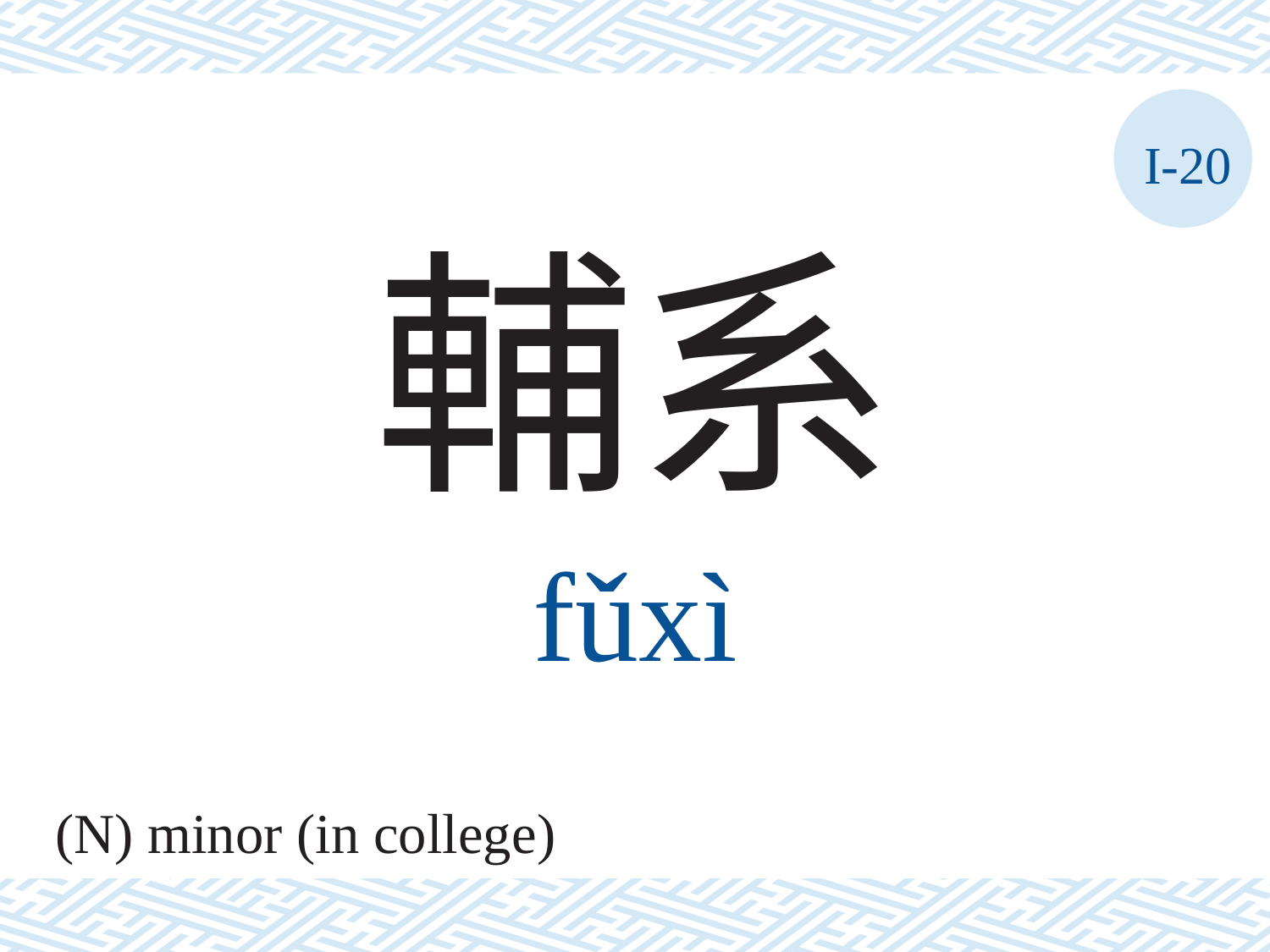

I-20
輔系
fǔxì
(N) minor (in college)